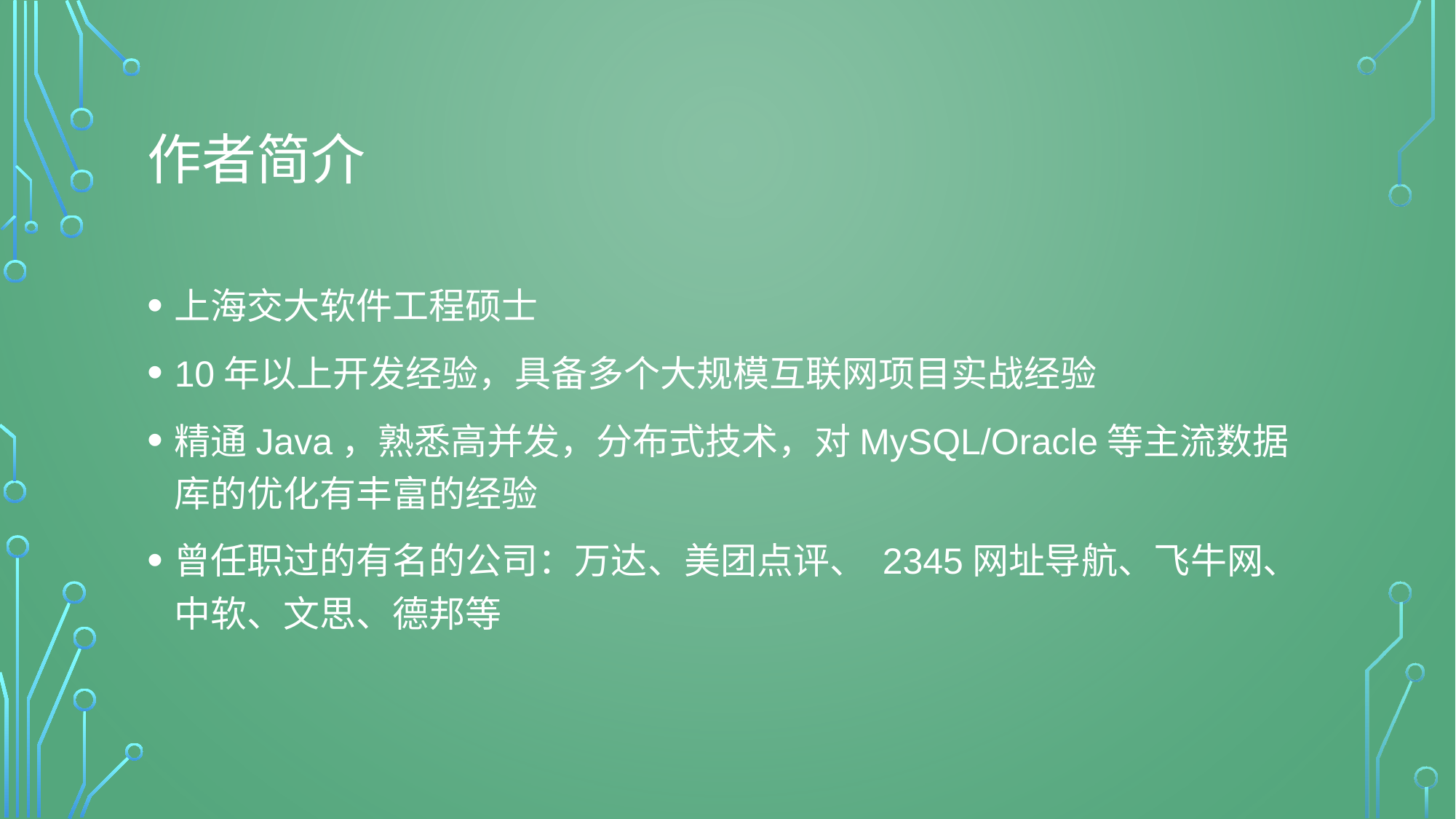

# 作者简介
上海交大软件工程硕士
10年以上开发经验，具备多个大规模互联网项目实战经验
精通Java，熟悉高并发，分布式技术，对MySQL/Oracle等主流数据库的优化有丰富的经验
曾任职过的有名的公司：万达、美团点评、 2345网址导航、飞牛网、中软、文思、德邦等